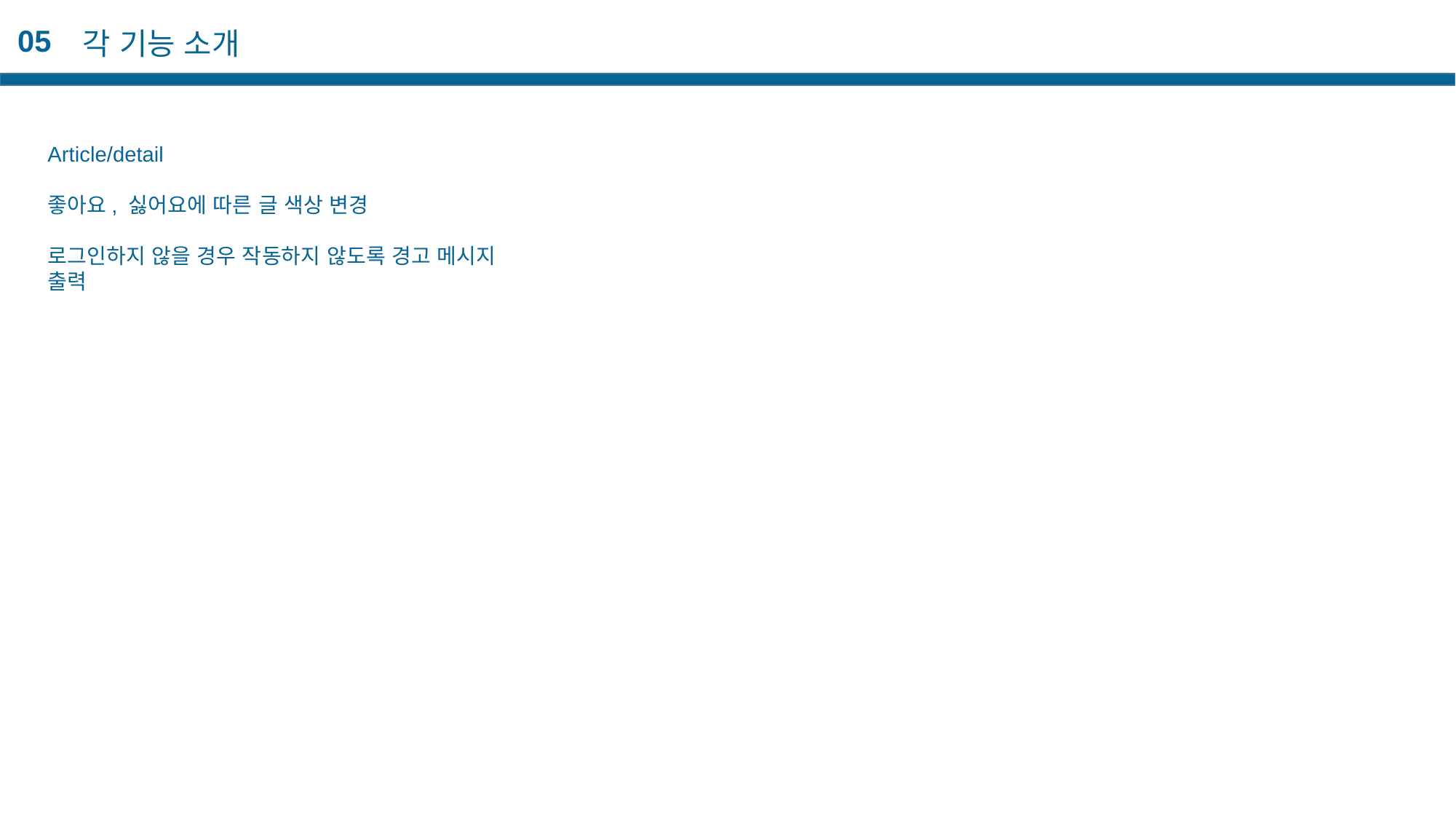

05
각 기능 소개

Article/detail

좋아요, 싫어요에 따른 글 색상 변경

로그인하지 않을 경우 작동하지 않도록 경고 메시지 출력